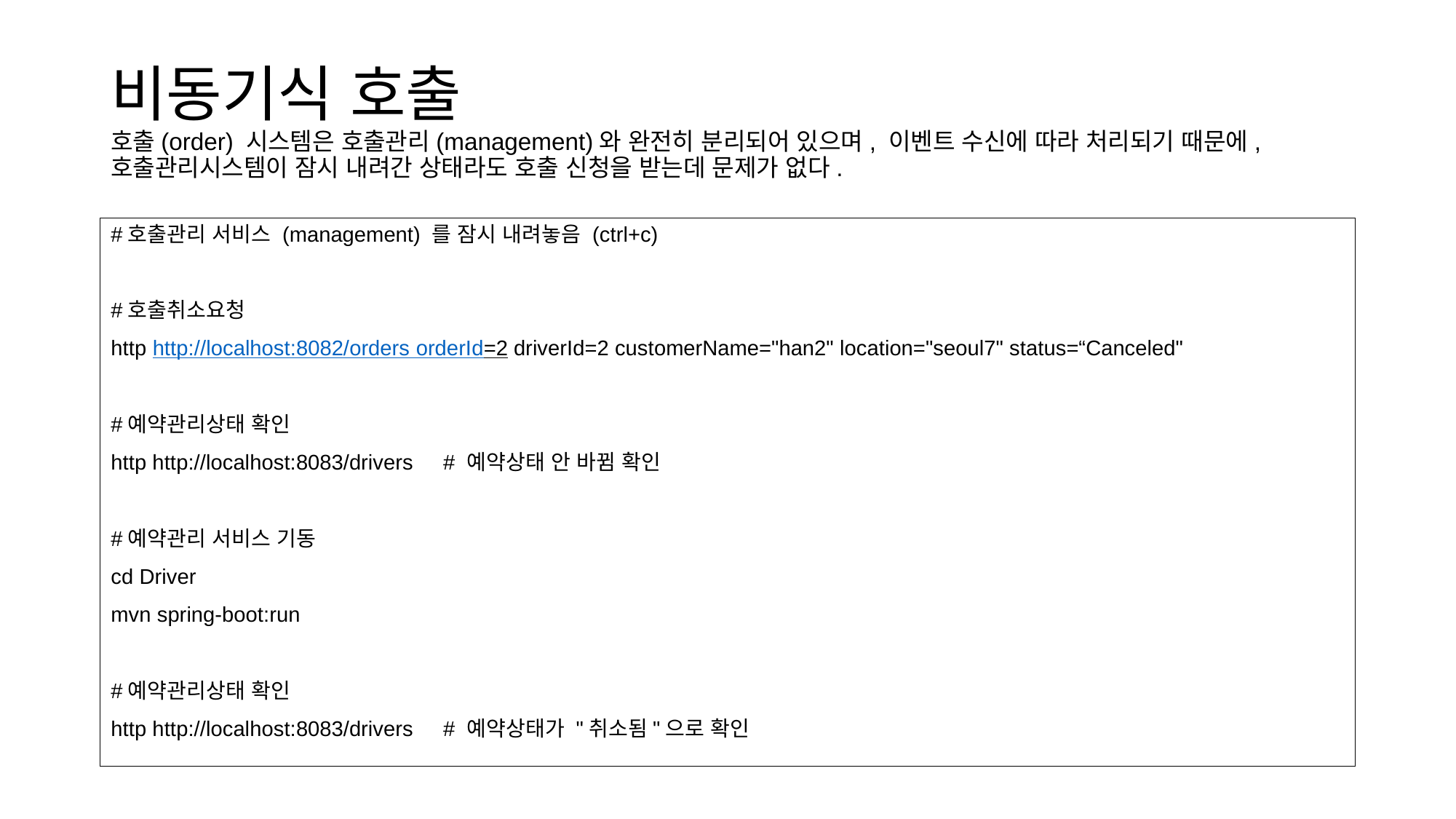

# 비동기식 호출 호출(order) 시스템은 호출관리(management)와 완전히 분리되어 있으며, 이벤트 수신에 따라 처리되기 때문에, 호출관리시스템이 잠시 내려간 상태라도 호출 신청을 받는데 문제가 없다.
#호출관리 서비스 (management) 를 잠시 내려놓음 (ctrl+c)

#호출취소요청
http http://localhost:8082/orders orderId=2 driverId=2 customerName="han2" location="seoul7" status=“Canceled"

#예약관리상태 확인
http http://localhost:8083/drivers     # 예약상태 안 바뀜 확인

#예약관리 서비스 기동
cd Driver
mvn spring-boot:run

#예약관리상태 확인
http http://localhost:8083/drivers     # 예약상태가 "취소됨"으로 확인